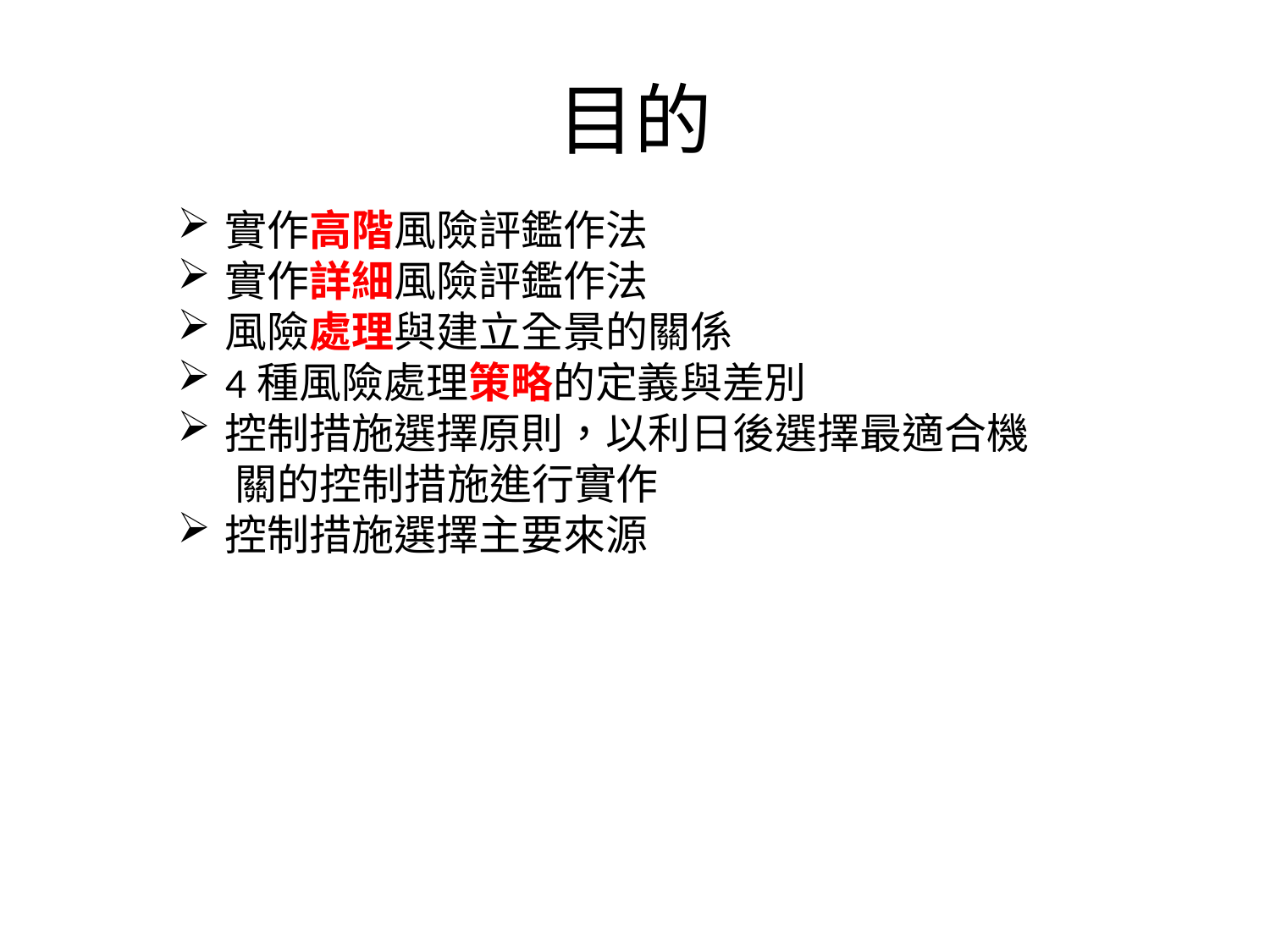

# 目的
實作高階風險評鑑作法
實作詳細風險評鑑作法
風險處理與建立全景的關係
4種風險處理策略的定義與差別
控制措施選擇原則，以利日後選擇最適合機
     關的控制措施進行實作
控制措施選擇主要來源